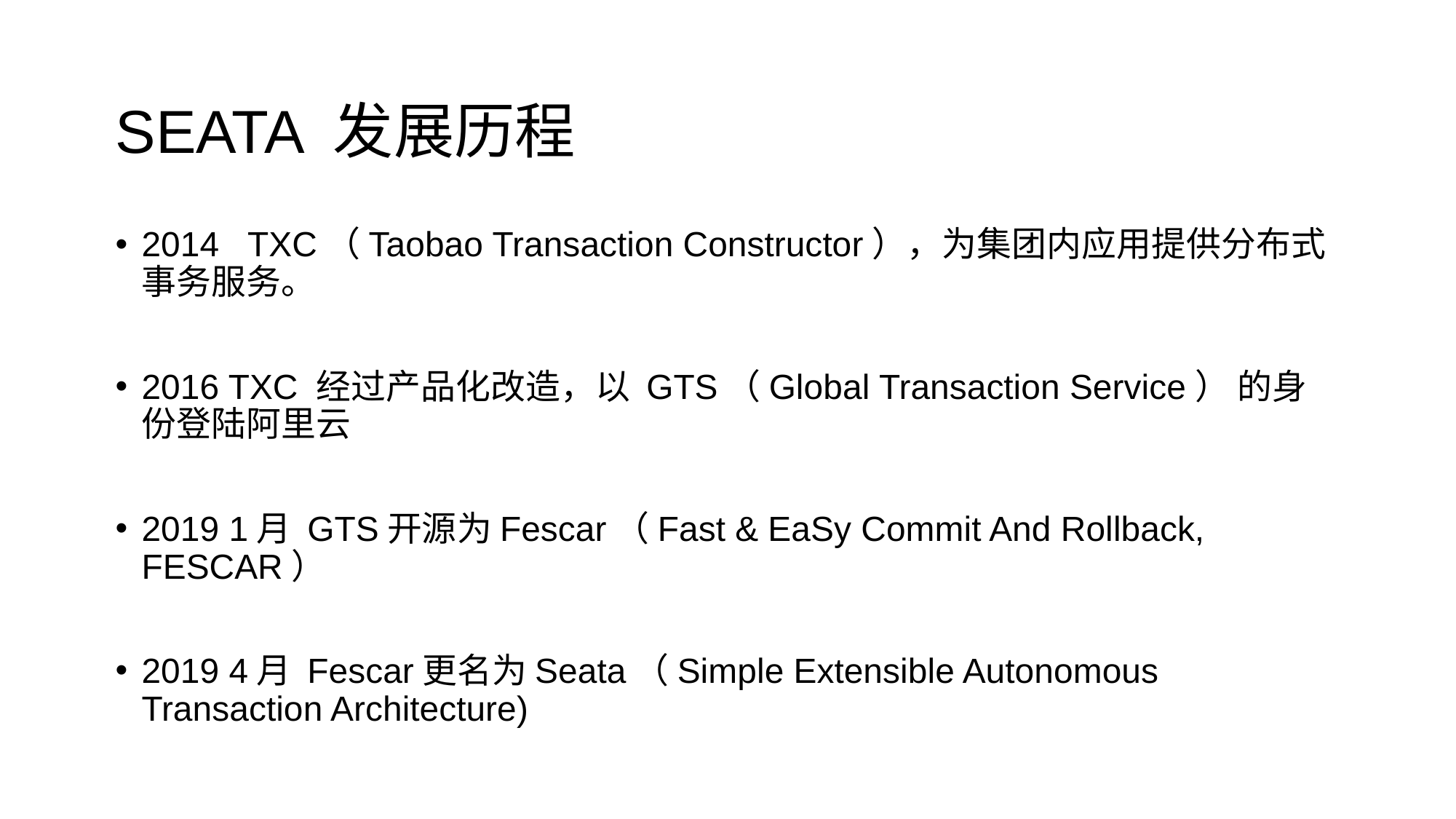

# SEATA 发展历程
2014   TXC（Taobao Transaction Constructor），为集团内应用提供分布式事务服务。

2016 TXC 经过产品化改造，以 GTS（Global Transaction Service） 的身份登陆阿里云

2019 1月 GTS开源为Fescar（Fast & EaSy Commit And Rollback, FESCAR）

2019 4月 Fescar更名为Seata（Simple Extensible Autonomous Transaction Architecture)